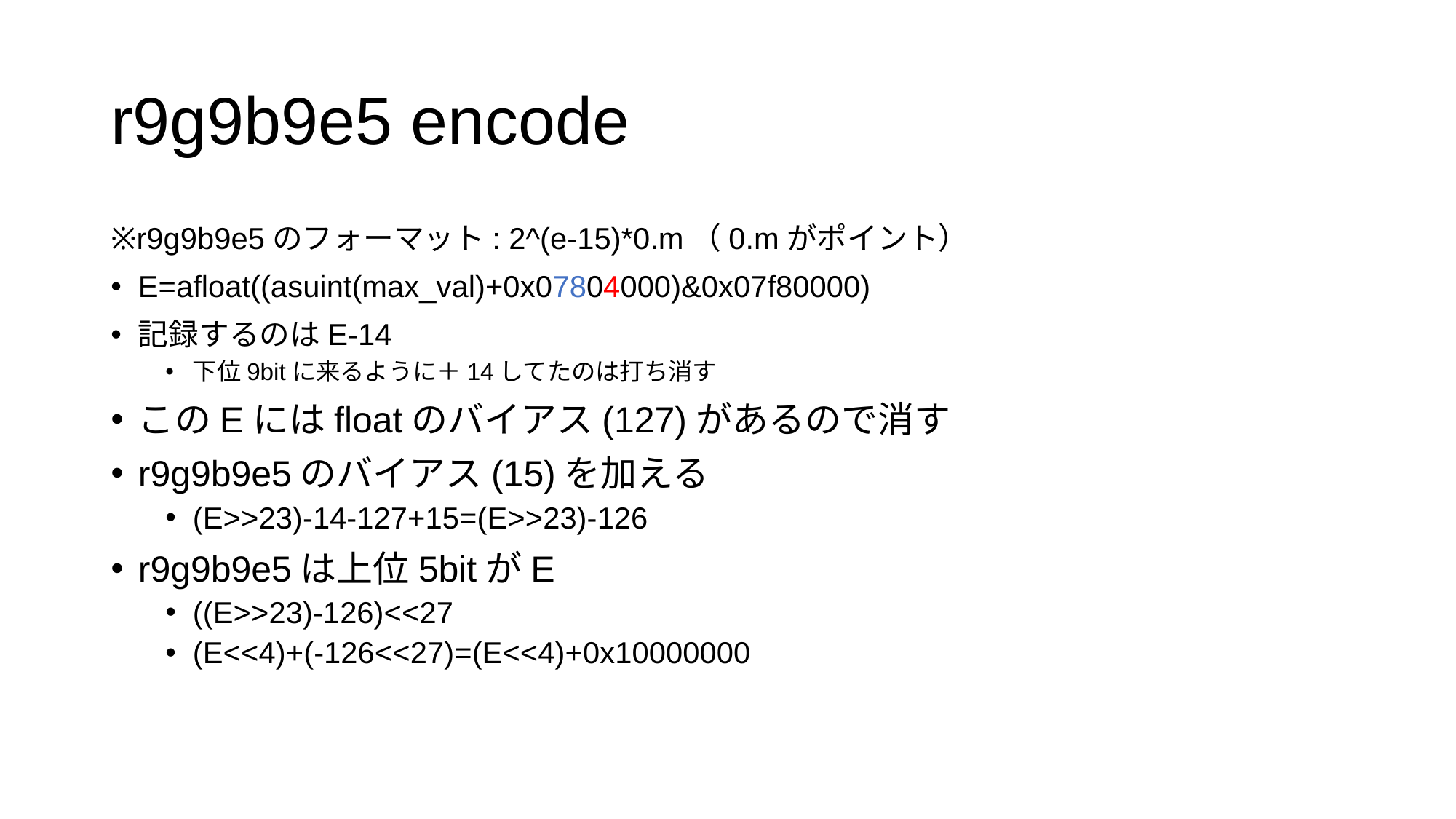

# r9g9b9e5 encode
※r9g9b9e5のフォーマット: 2^(e-15)*0.m（0.mがポイント）
E=afloat((asuint(max_val)+0x07804000)&0x07f80000)
記録するのはE-14
下位9bitに来るように＋14してたのは打ち消す
このEにはfloatのバイアス(127)があるので消す
r9g9b9e5のバイアス(15)を加える
(E>>23)-14-127+15=(E>>23)-126
r9g9b9e5は上位5bitがE
((E>>23)-126)<<27
(E<<4)+(-126<<27)=(E<<4)+0x10000000